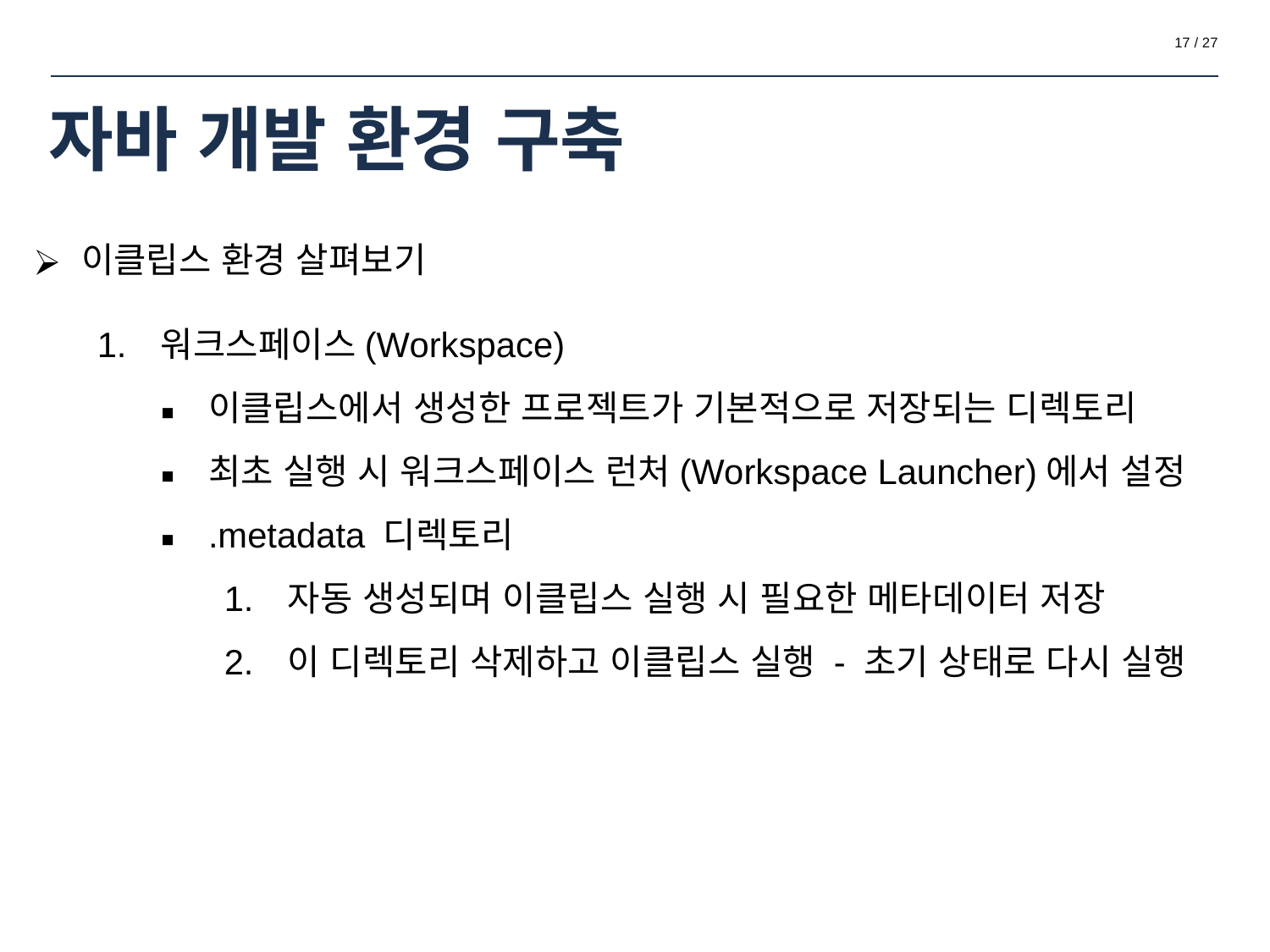

17 / 27
# 자바 개발 환경 구축
이클립스 환경 살펴보기

워크스페이스(Workspace)
이클립스에서 생성한 프로젝트가 기본적으로 저장되는 디렉토리
최초 실행 시 워크스페이스 런처(Workspace Launcher)에서 설정
.metadata 디렉토리
자동 생성되며 이클립스 실행 시 필요한 메타데이터 저장
이 디렉토리 삭제하고 이클립스 실행 - 초기 상태로 다시 실행